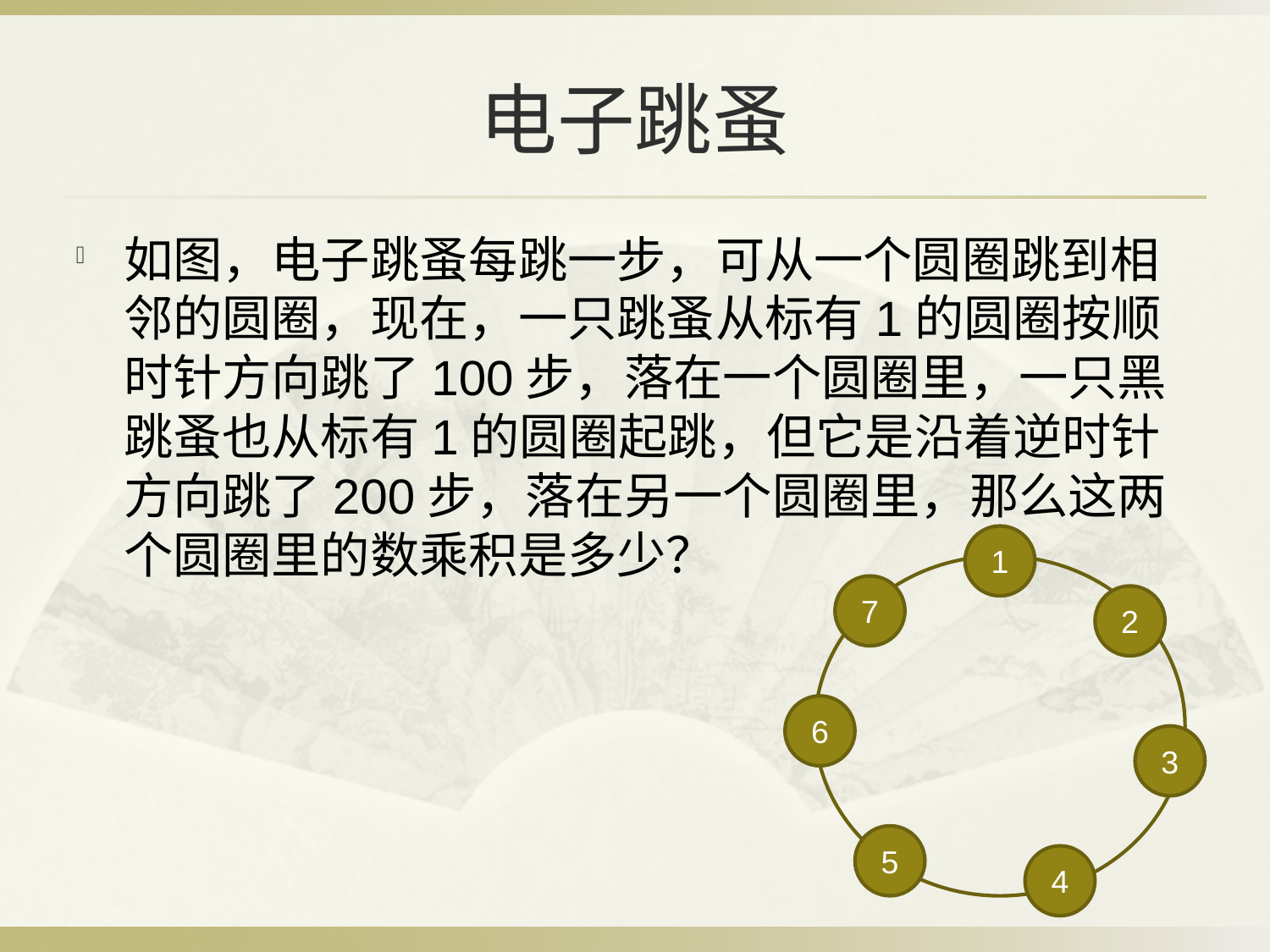

# 电子跳蚤
如图，电子跳蚤每跳一步，可从一个圆圈跳到相邻的圆圈，现在，一只跳蚤从标有1的圆圈按顺时针方向跳了100步，落在一个圆圈里，一只黑跳蚤也从标有1的圆圈起跳，但它是沿着逆时针方向跳了200步，落在另一个圆圈里，那么这两个圆圈里的数乘积是多少？

1

7
2
6
3
5
4